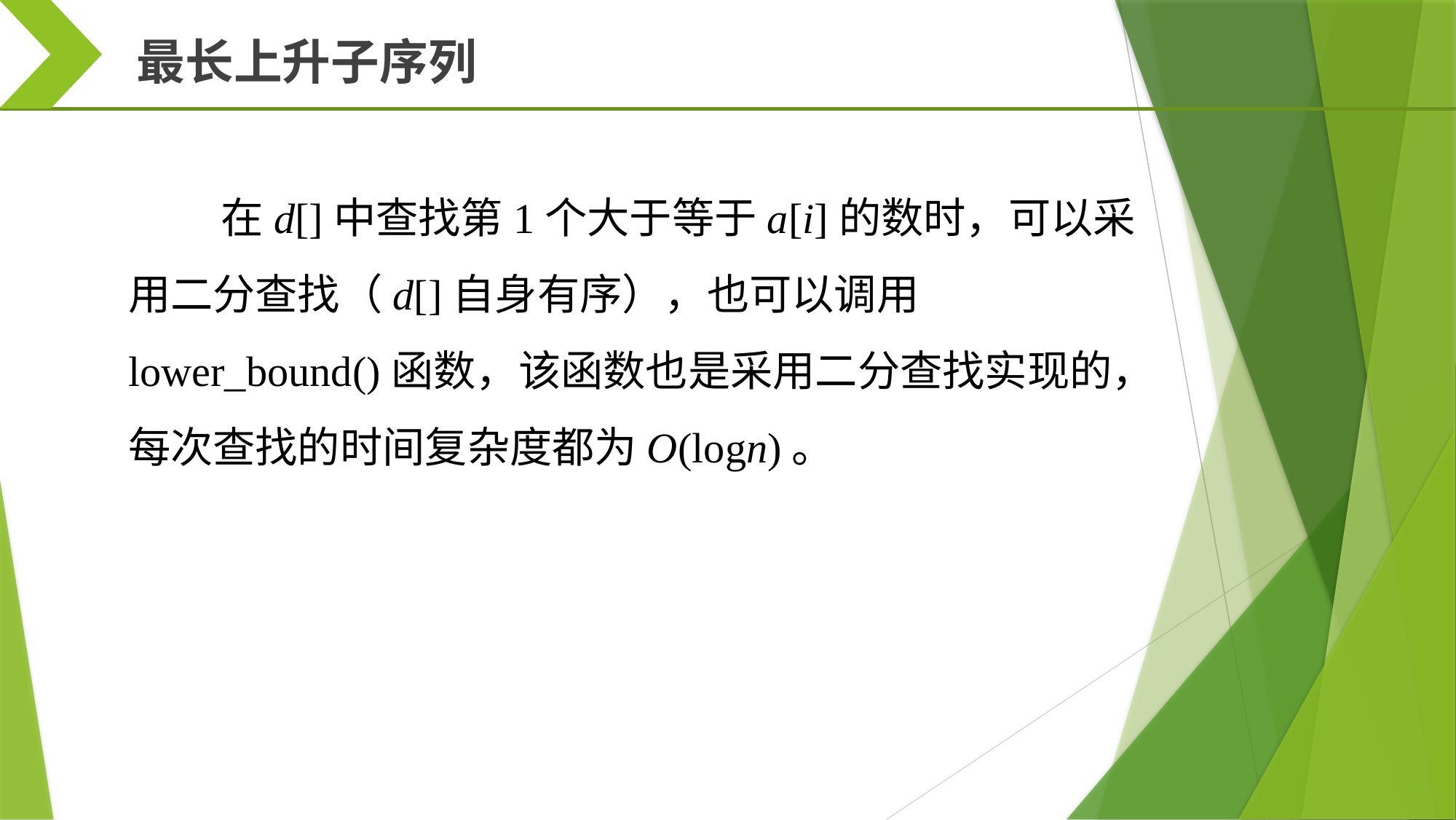

最长上升子序列
   在d[]中查找第1个大于等于a[i]的数时，可以采用二分查找（d[]自身有序），也可以调用lower_bound()函数，该函数也是采用二分查找实现的，每次查找的时间复杂度都为O(logn)。